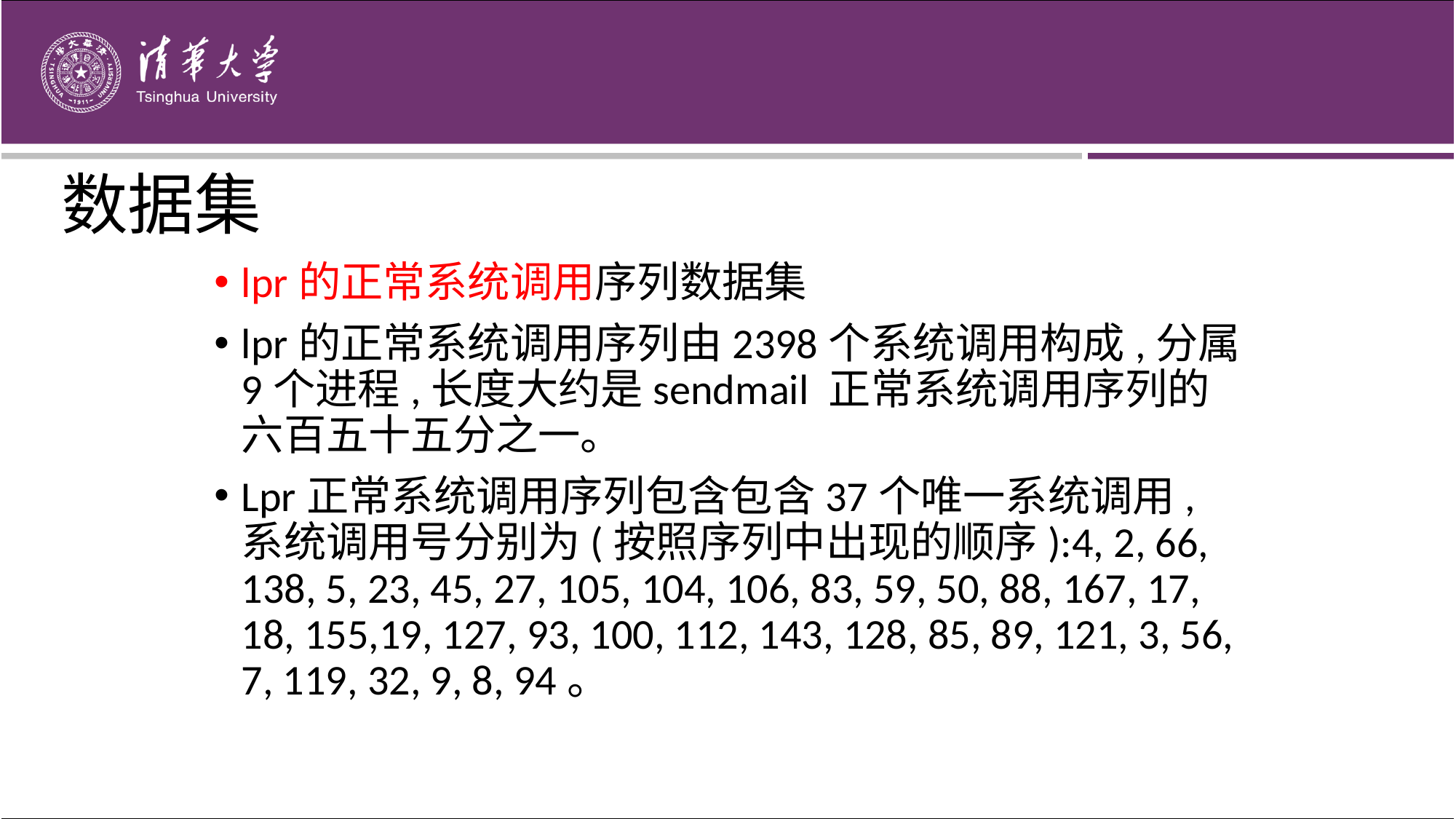

数据集
lpr的正常系统调用序列数据集
lpr的正常系统调用序列由2398个系统调用构成,分属9个进程,长度大约是sendmail 正常系统调用序列的六百五十五分之一。
Lpr正常系统调用序列包含包含37个唯一系统调用,系统调用号分别为(按照序列中出现的顺序):4, 2, 66, 138, 5, 23, 45, 27, 105, 104, 106, 83, 59, 50, 88, 167, 17, 18, 155,19, 127, 93, 100, 112, 143, 128, 85, 89, 121, 3, 56, 7, 119, 32, 9, 8, 94。